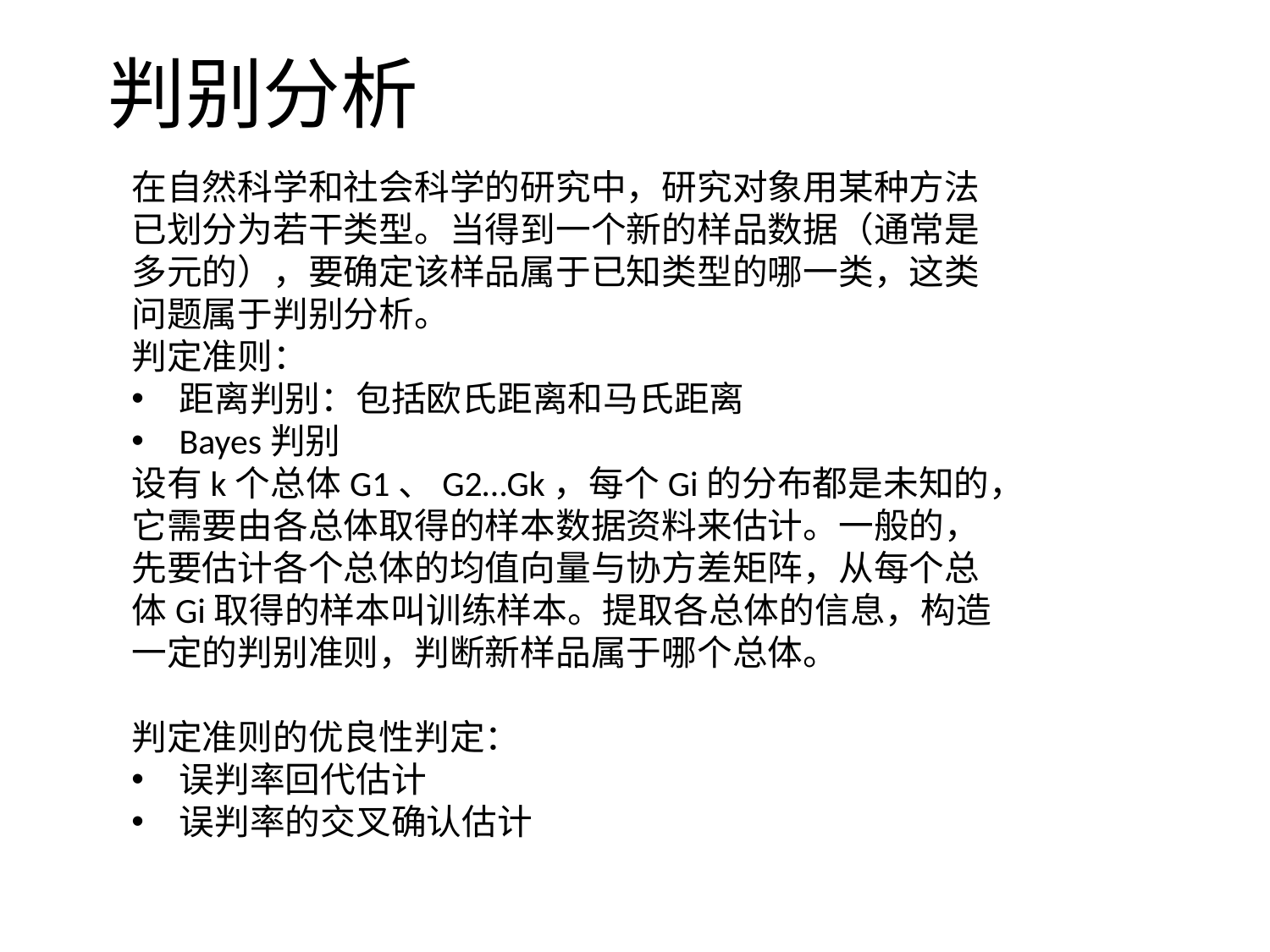

# 判别分析
在自然科学和社会科学的研究中，研究对象用某种方法已划分为若干类型。当得到一个新的样品数据（通常是多元的），要确定该样品属于已知类型的哪一类，这类问题属于判别分析。
判定准则：
距离判别：包括欧氏距离和马氏距离
Bayes判别
设有k个总体G1、G2…Gk，每个Gi的分布都是未知的，它需要由各总体取得的样本数据资料来估计。一般的，先要估计各个总体的均值向量与协方差矩阵，从每个总体Gi取得的样本叫训练样本。提取各总体的信息，构造一定的判别准则，判断新样品属于哪个总体。

判定准则的优良性判定：
误判率回代估计
误判率的交叉确认估计